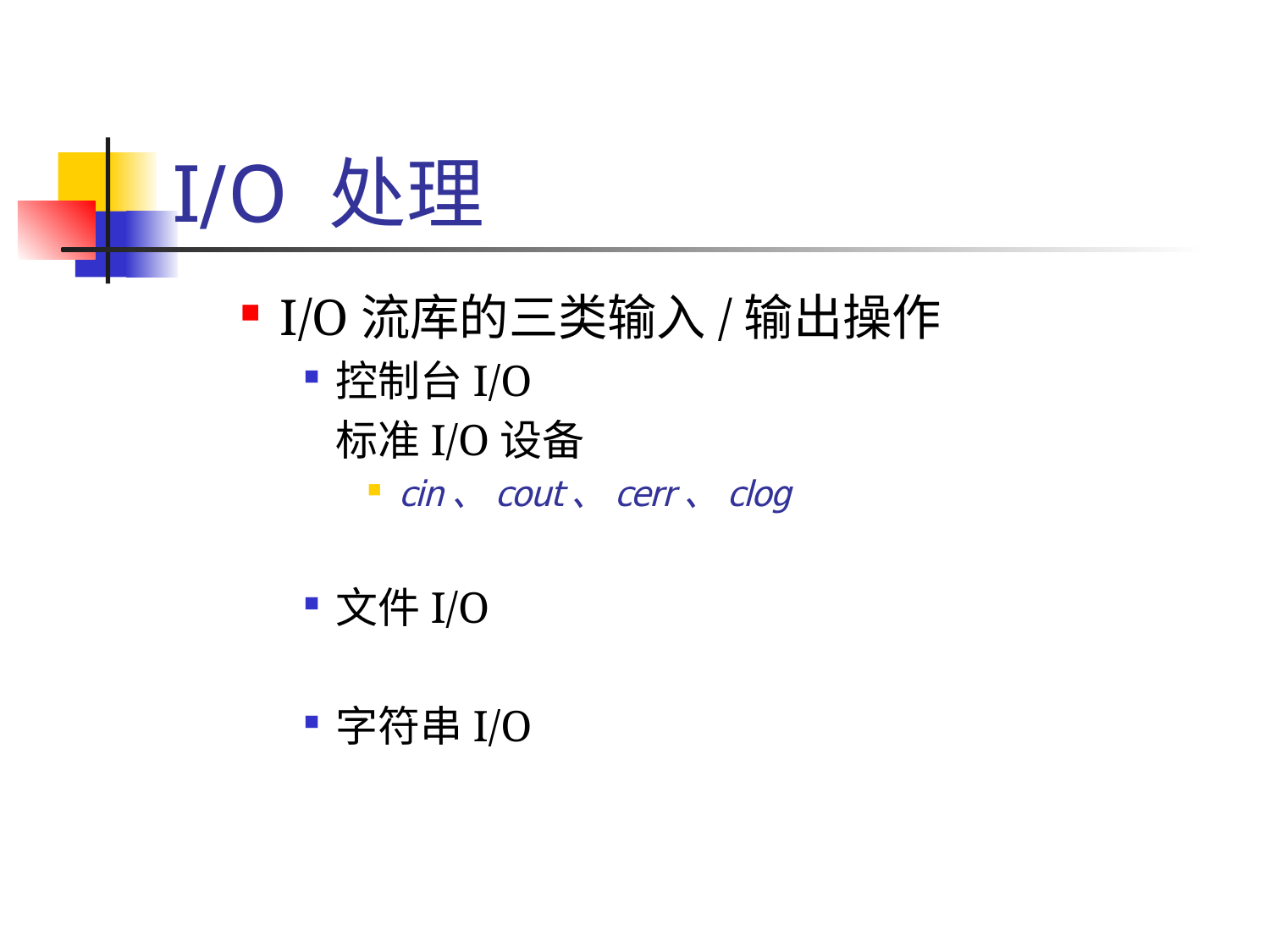

# I/O 处理
I/O流库的三类输入/输出操作
控制台I/O
	标准I/O设备
cin、cout、cerr、clog

文件I/O

字符串I/O